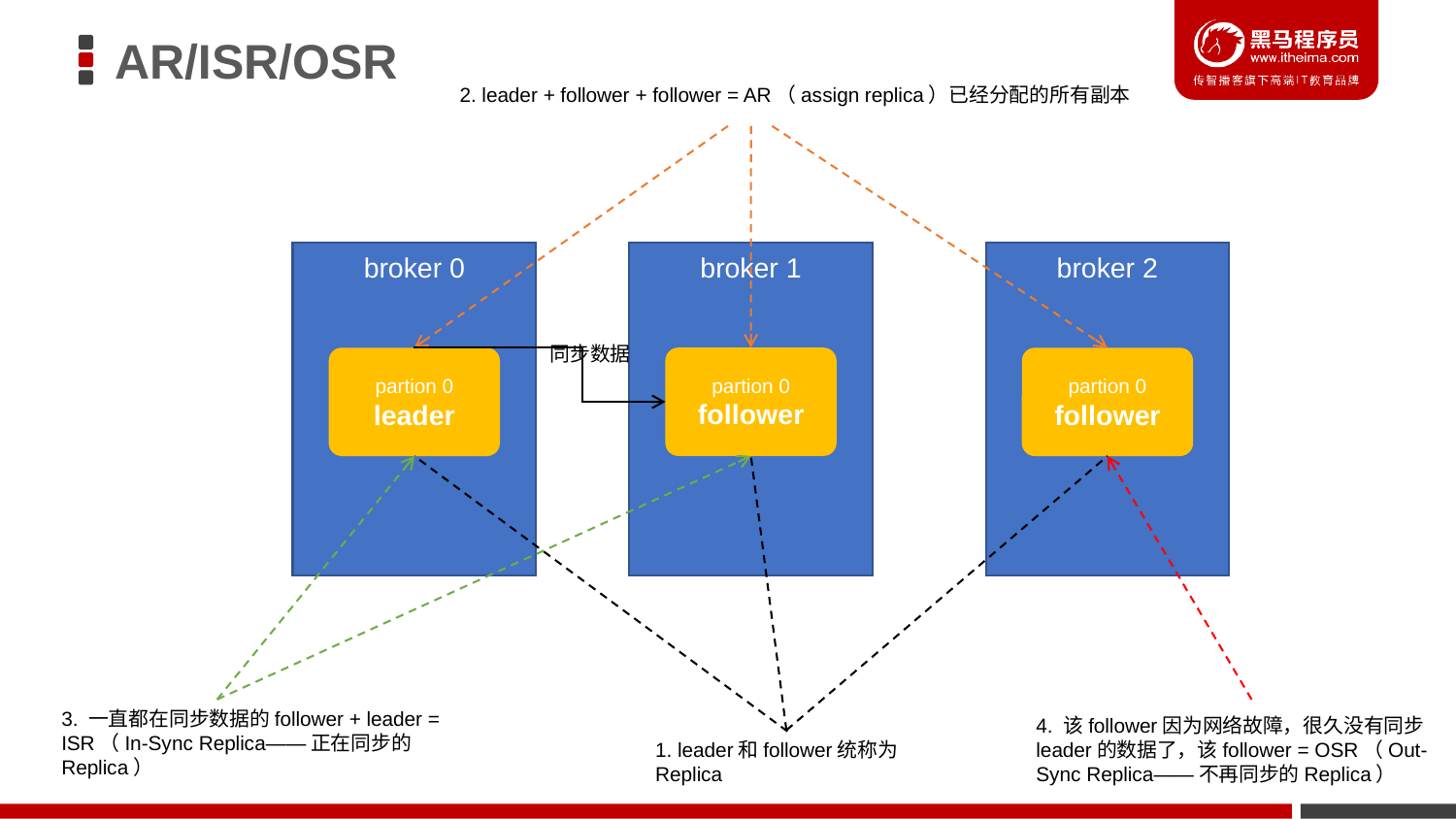

# AR/ISR/OSR
2. leader + follower + follower = AR（assign replica）已经分配的所有副本
broker 1
broker 0
broker 2
同步数据
partion 0
follower
partion 0
leader
partion 0
follower
3. 一直都在同步数据的follower + leader = ISR（In-Sync Replica——正在同步的Replica）
4. 该follower因为网络故障，很久没有同步leader的数据了，该follower = OSR（Out-Sync Replica——不再同步的Replica）

1. leader和follower统称为 Replica